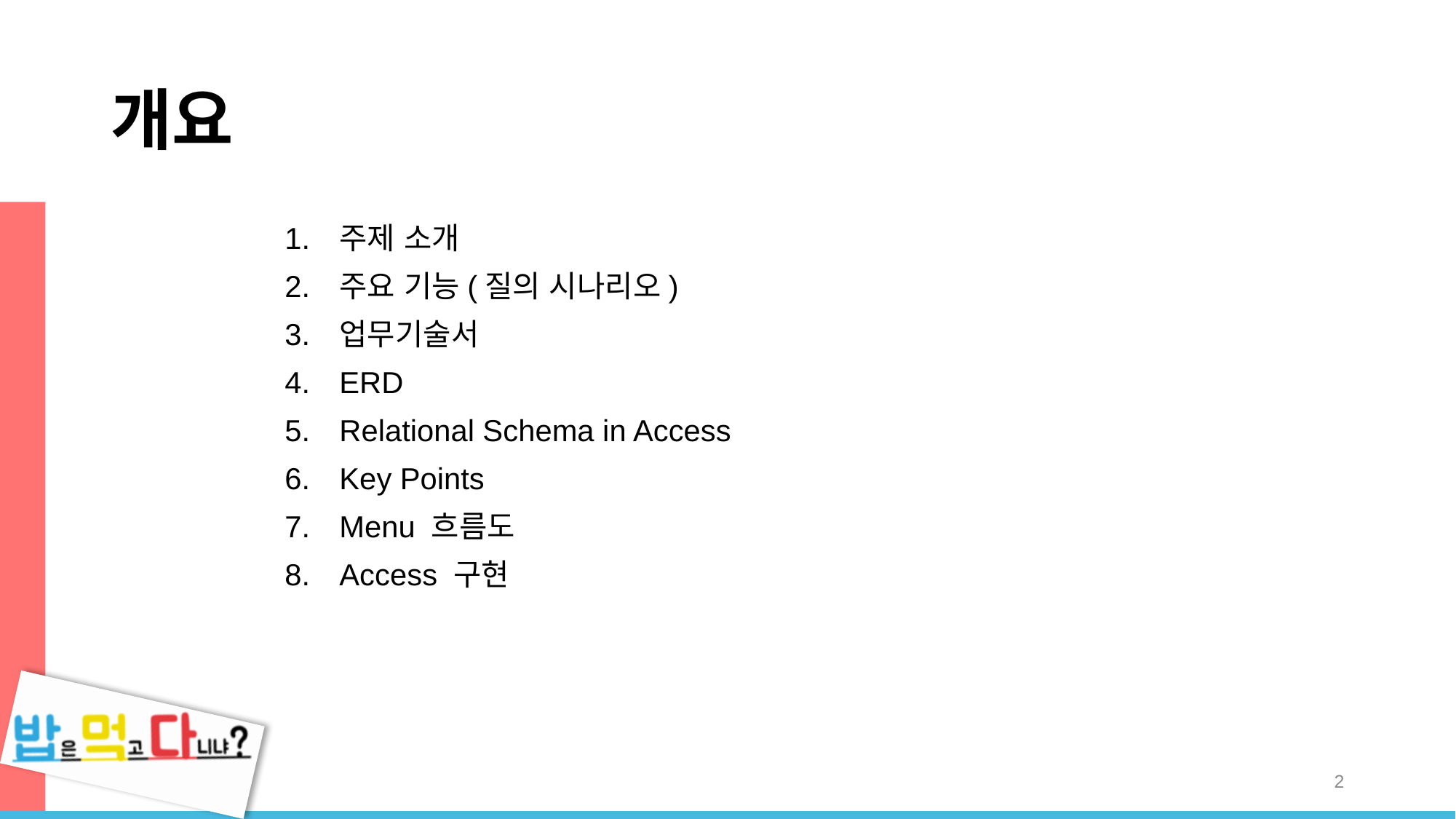

# 개요
주제 소개
주요 기능(질의 시나리오)
업무기술서
ERD
Relational Schema in Access
Key Points
Menu 흐름도
Access 구현
2